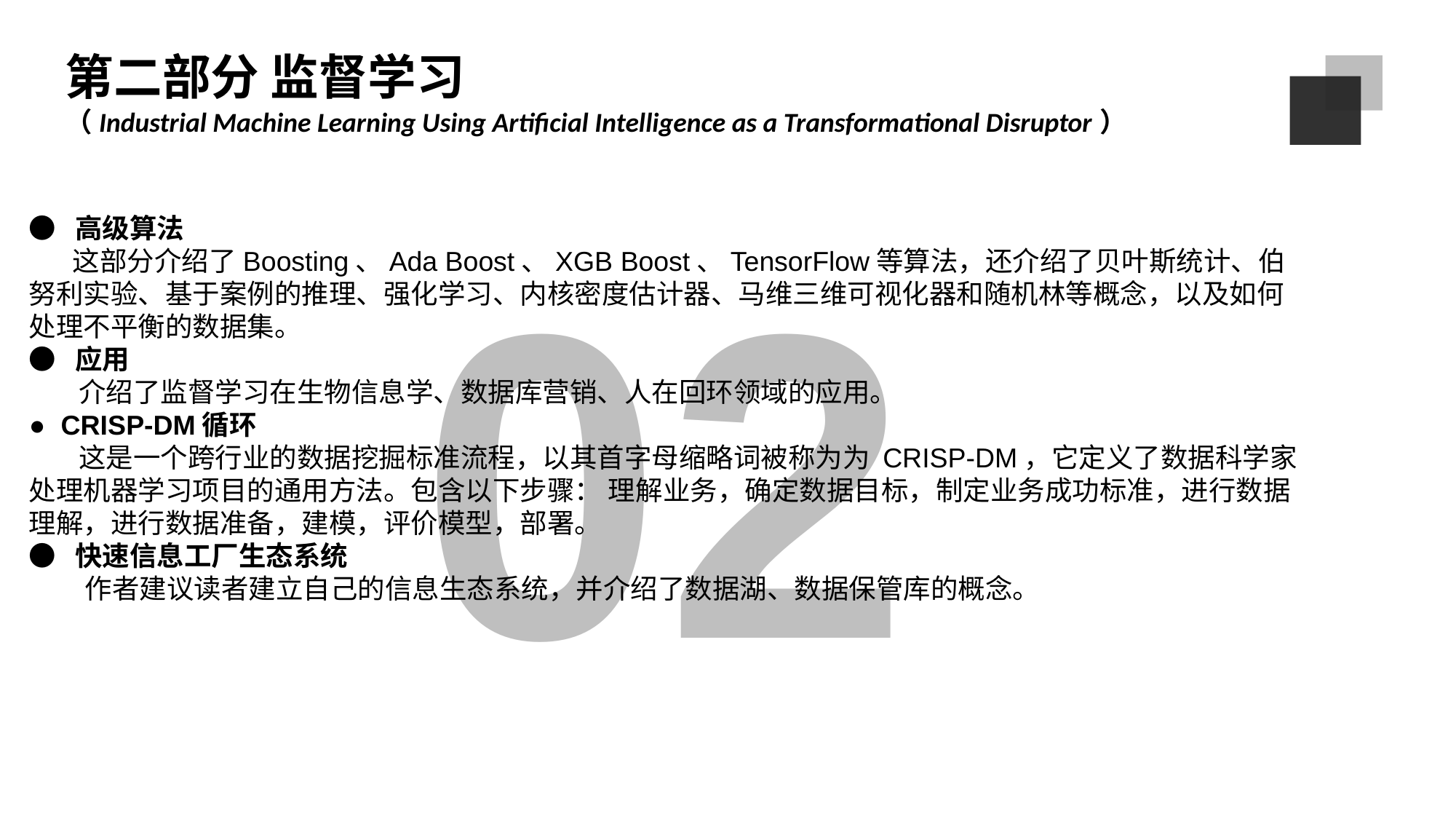

第二部分 监督学习
（Industrial Machine Learning Using Artificial Intelligence as a Transformational Disruptor）

02
●  高级算法
      这部分介绍了Boosting、Ada Boost、XGB Boost、TensorFlow等算法，还介绍了贝叶斯统计、伯努利实验、基于案例的推理、强化学习、内核密度估计器、马维三维可视化器和随机林等概念，以及如何处理不平衡的数据集。
●  应用
       介绍了监督学习在生物信息学、数据库营销、人在回环领域的应用。
●  CRISP-DM循环
       这是一个跨行业的数据挖掘标准流程，以其首字母缩略词被称为为 CRISP-DM，它定义了数据科学家处理机器学习项目的通用方法。包含以下步骤： 理解业务，确定数据目标，制定业务成功标准，进行数据理解，进行数据准备，建模，评价模型，部署。
●  快速信息工厂生态系统
        作者建议读者建立自己的信息生态系统，并介绍了数据湖、数据保管库的概念。